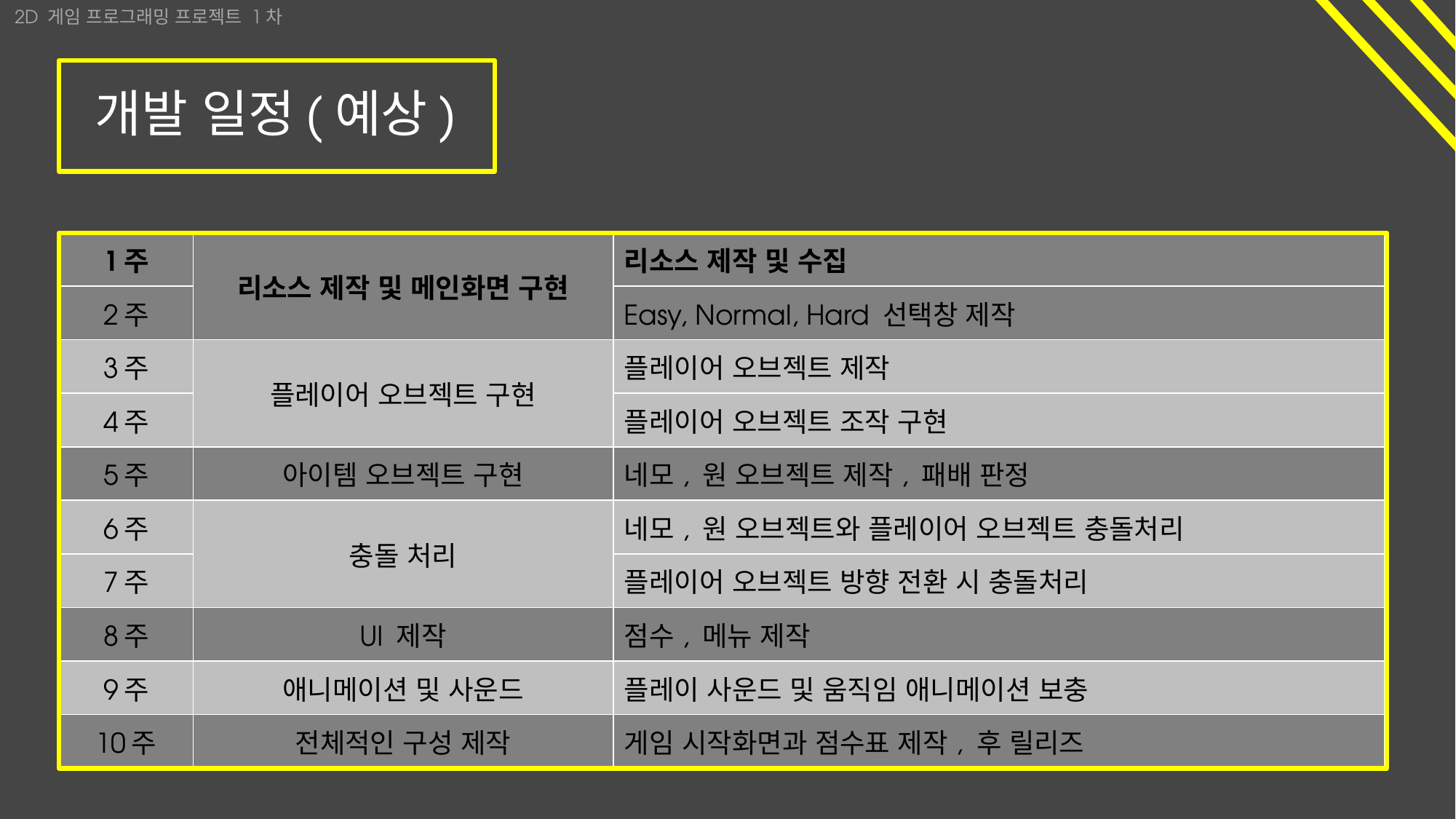

2D 게임 프로그래밍 프로젝트 1차
 개발 일정(예상)
| 1주 | 리소스 제작 및 메인화면 구현 | 리소스 제작 및 수집 |
| --- | --- | --- |
| 2주 |  | Easy, Normal, Hard 선택창 제작 |
| 3주 | 플레이어 오브젝트 구현 | 플레이어 오브젝트 제작 |
| 4주 |  | 플레이어 오브젝트 조작 구현 |
| 5주 | 아이템 오브젝트 구현 | 네모, 원 오브젝트 제작, 패배 판정 |
| 6주 | 충돌 처리 | 네모, 원 오브젝트와 플레이어 오브젝트 충돌처리 |
| 7주 |  | 플레이어 오브젝트 방향 전환 시 충돌처리 |
| 8주 | UI 제작 | 점수, 메뉴 제작 |
| 9주 | 애니메이션 및 사운드 | 플레이 사운드 및 움직임 애니메이션 보충 |
| 10주 | 전체적인 구성 제작 | 게임 시작화면과 점수표 제작, 후 릴리즈 |